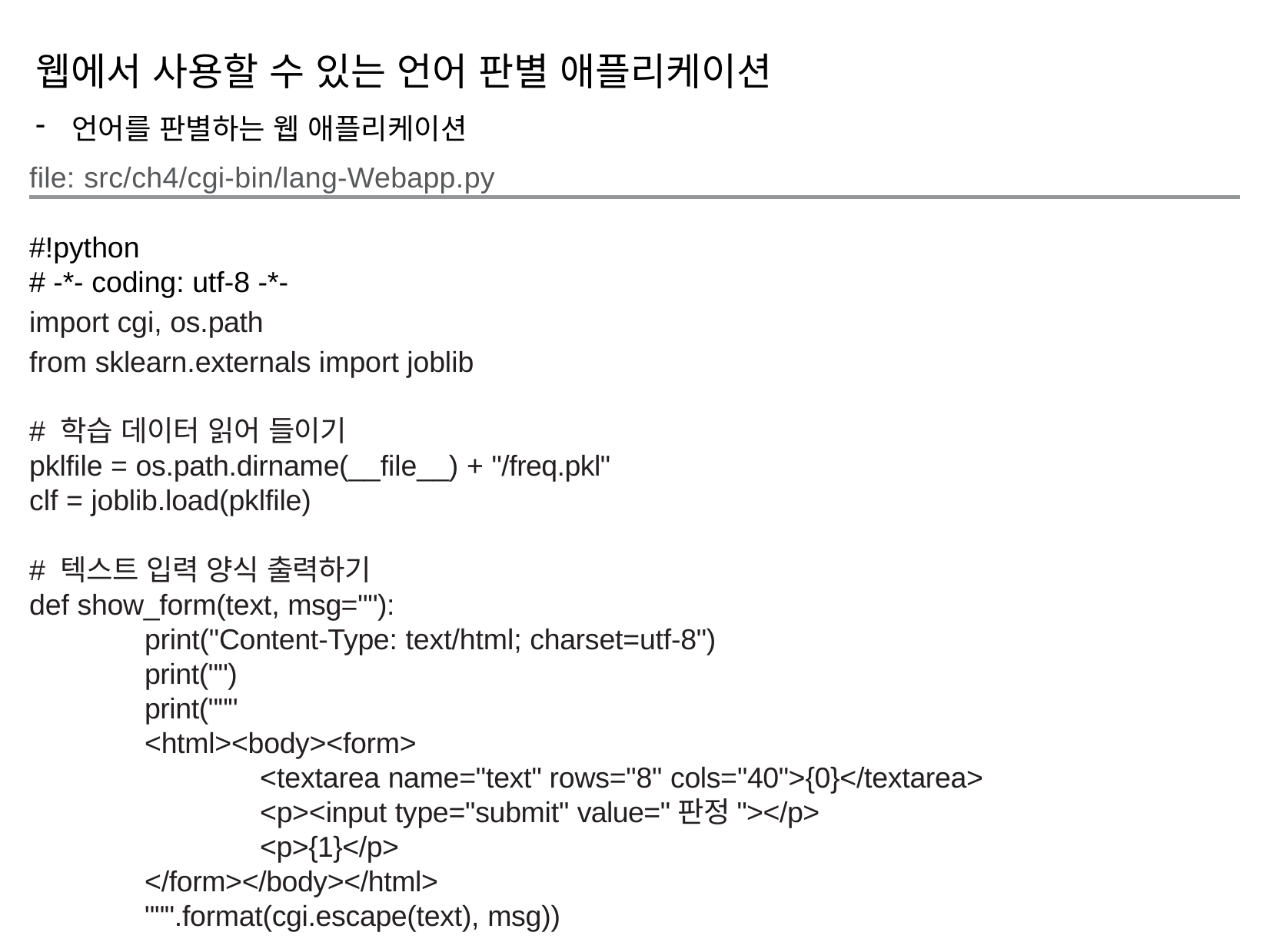

웹에서 사용할 수 있는 언어 판별 애플리케이션
언어를 판별하는 웹 애플리케이션
file: src/ch4/cgi-bin/lang-Webapp.py

#!python
# -*- coding: utf-8 -*-
import cgi, os.path
from sklearn.externals import joblib

# 학습 데이터 읽어 들이기
pklfile = os.path.dirname(__file__) + "/freq.pkl"
clf = joblib.load(pklfile)

# 텍스트 입력 양식 출력하기
def show_form(text, msg=""):
	print("Content-Type: text/html; charset=utf-8")
	print("")
	print("""
	<html><body><form>
		<textarea name="text" rows="8" cols="40">{0}</textarea>
		<p><input type="submit" value="판정"></p>
		<p>{1}</p>
	</form></body></html>
	""".format(cgi.escape(text), msg))